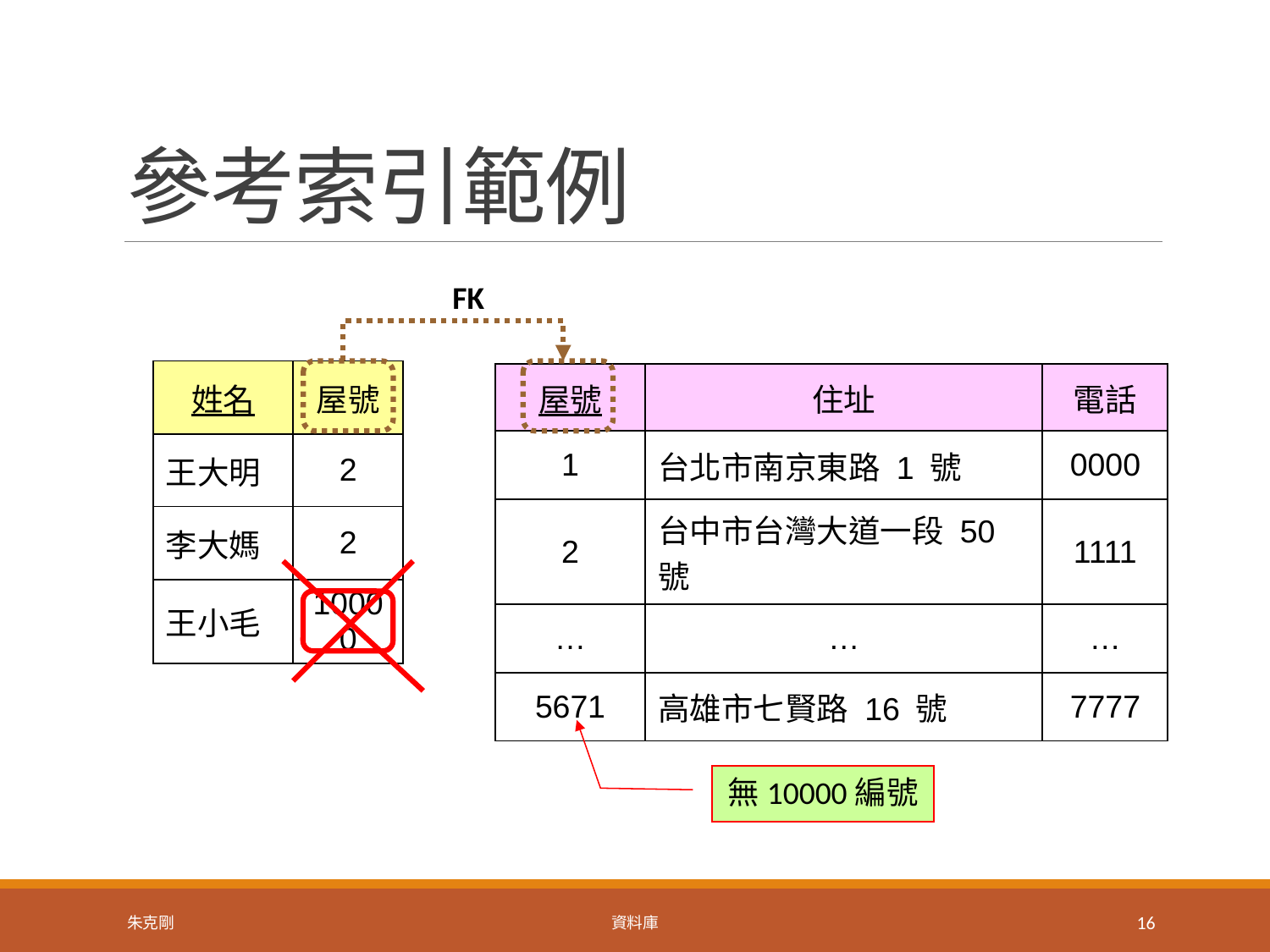

# 參考索引範例
FK

| 姓名 | 屋號 |
| --- | --- |
| 王大明 | 2 |
| 李大媽 | 2 |
| 王小毛 | 10000 |

| 屋號 | 住址 | 電話 |
| --- | --- | --- |
| 1 | 台北市南京東路 1 號 | 0000 |
| 2 | 台中市台灣大道一段 50 號 | 1111 |
| … | … | … |
| 5671 | 高雄市七賢路 16 號 | 7777 |

無10000編號
朱克剛
資料庫
16